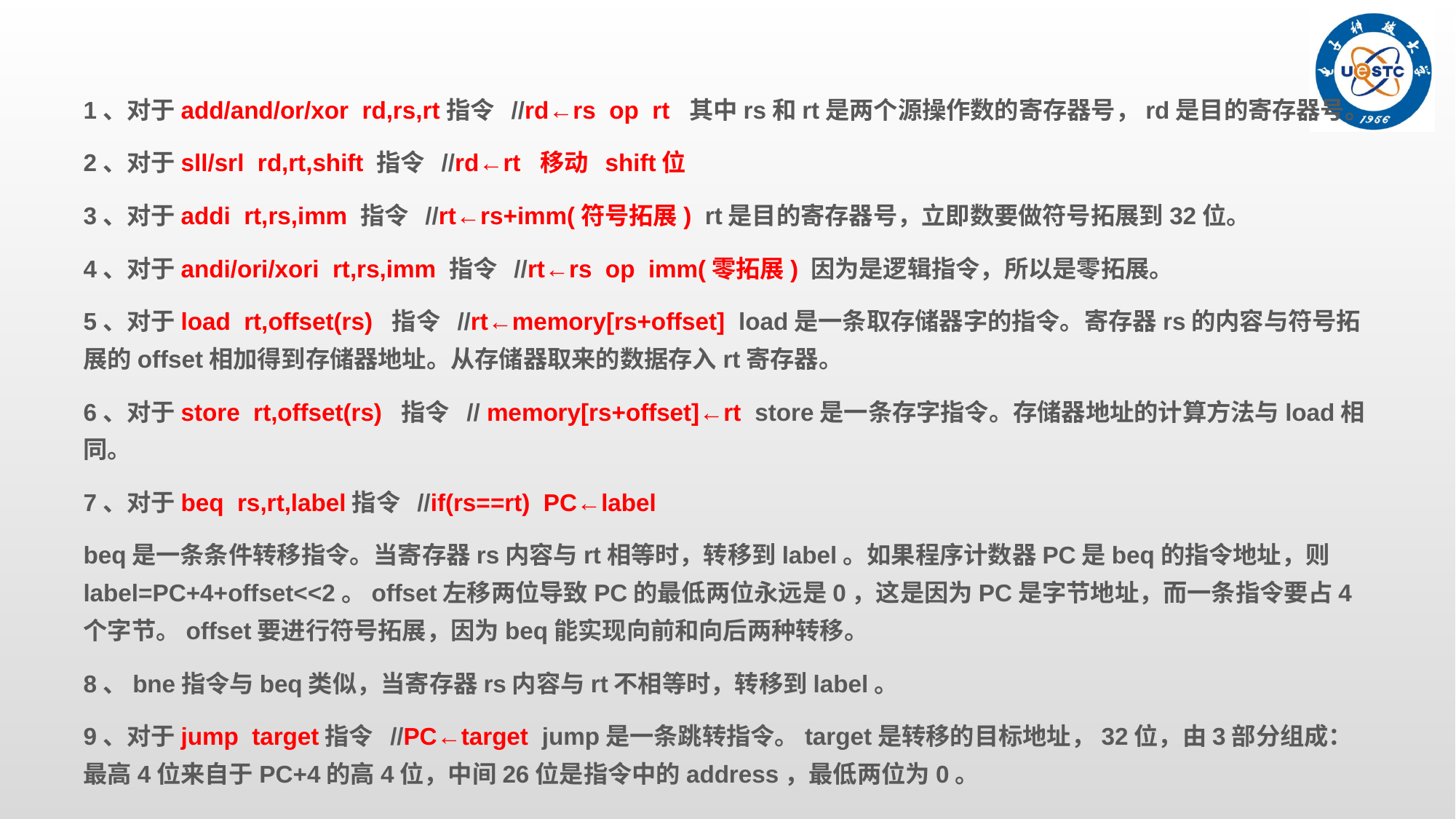

1、对于add/and/or/xor  rd,rs,rt指令  //rd←rs  op  rt  其中rs和rt是两个源操作数的寄存器号，rd是目的寄存器号。
2、对于sll/srl  rd,rt,shift 指令  //rd←rt  移动  shift位
3、对于addi  rt,rs,imm 指令  //rt←rs+imm(符号拓展)  rt是目的寄存器号，立即数要做符号拓展到32位。
4、对于andi/ori/xori  rt,rs,imm 指令  //rt←rs  op  imm(零拓展) 因为是逻辑指令，所以是零拓展。
5、对于load  rt,offset(rs)  指令  //rt←memory[rs+offset]  load是一条取存储器字的指令。寄存器rs的内容与符号拓展的offset相加得到存储器地址。从存储器取来的数据存入rt寄存器。
6、对于store  rt,offset(rs)  指令  // memory[rs+offset]←rt  store是一条存字指令。存储器地址的计算方法与load相同。
7、对于beq  rs,rt,label指令  //if(rs==rt)  PC←label
beq是一条条件转移指令。当寄存器rs内容与rt相等时，转移到label。如果程序计数器PC是beq的指令地址，则label=PC+4+offset<<2。offset左移两位导致PC的最低两位永远是0，这是因为PC是字节地址，而一条指令要占4个字节。offset要进行符号拓展，因为beq能实现向前和向后两种转移。
8、bne指令与beq类似，当寄存器rs内容与rt不相等时，转移到label。
9、对于jump  target指令  //PC←target  jump是一条跳转指令。target是转移的目标地址，32位，由3部分组成：最高4位来自于PC+4的高4位，中间26位是指令中的address，最低两位为0。